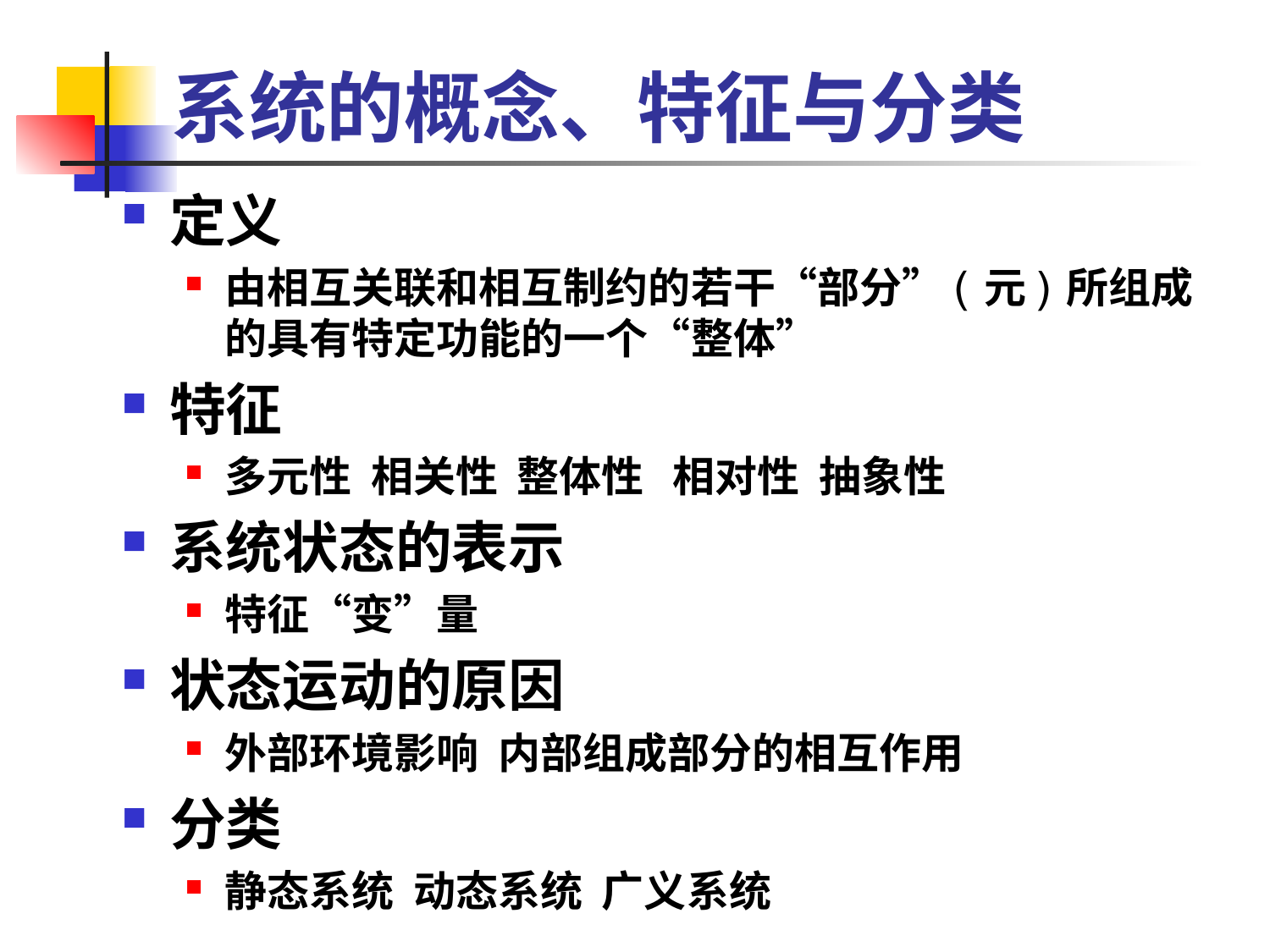

# 系统的概念、特征与分类
定义
由相互关联和相互制约的若干“部分”(元)所组成的具有特定功能的一个“整体”
特征
多元性  相关性  整体性   相对性  抽象性
系统状态的表示
特征“变”量
状态运动的原因
外部环境影响  内部组成部分的相互作用
分类
静态系统  动态系统  广义系统